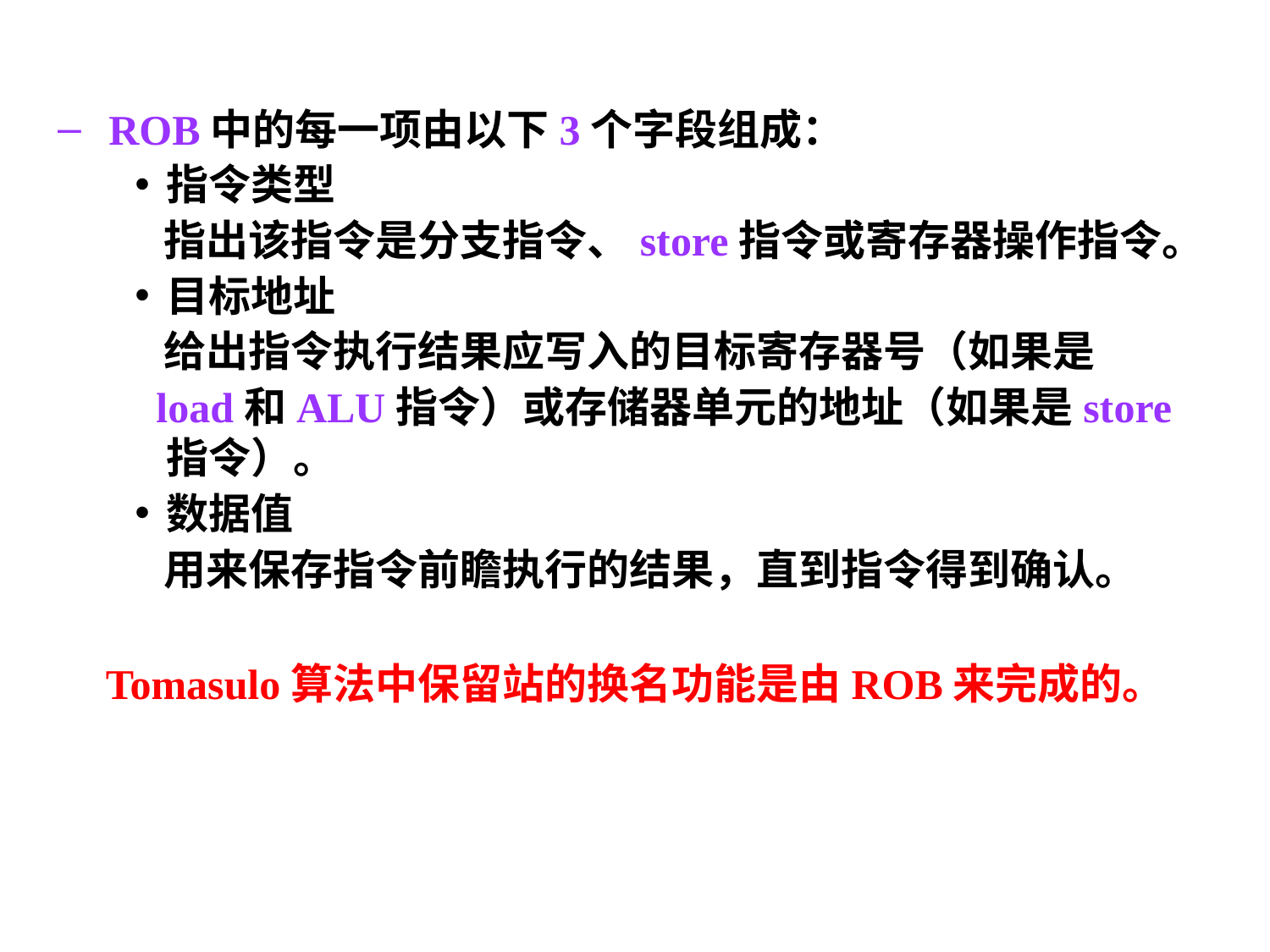

ROB中的每一项由以下3个字段组成：
指令类型
  指出该指令是分支指令、store指令或寄存器操作指令。
目标地址
  给出指令执行结果应写入的目标寄存器号（如果是
  load和ALU指令）或存储器单元的地址（如果是store指令）。
数据值
  用来保存指令前瞻执行的结果，直到指令得到确认。

Tomasulo算法中保留站的换名功能是由ROB来完成的。